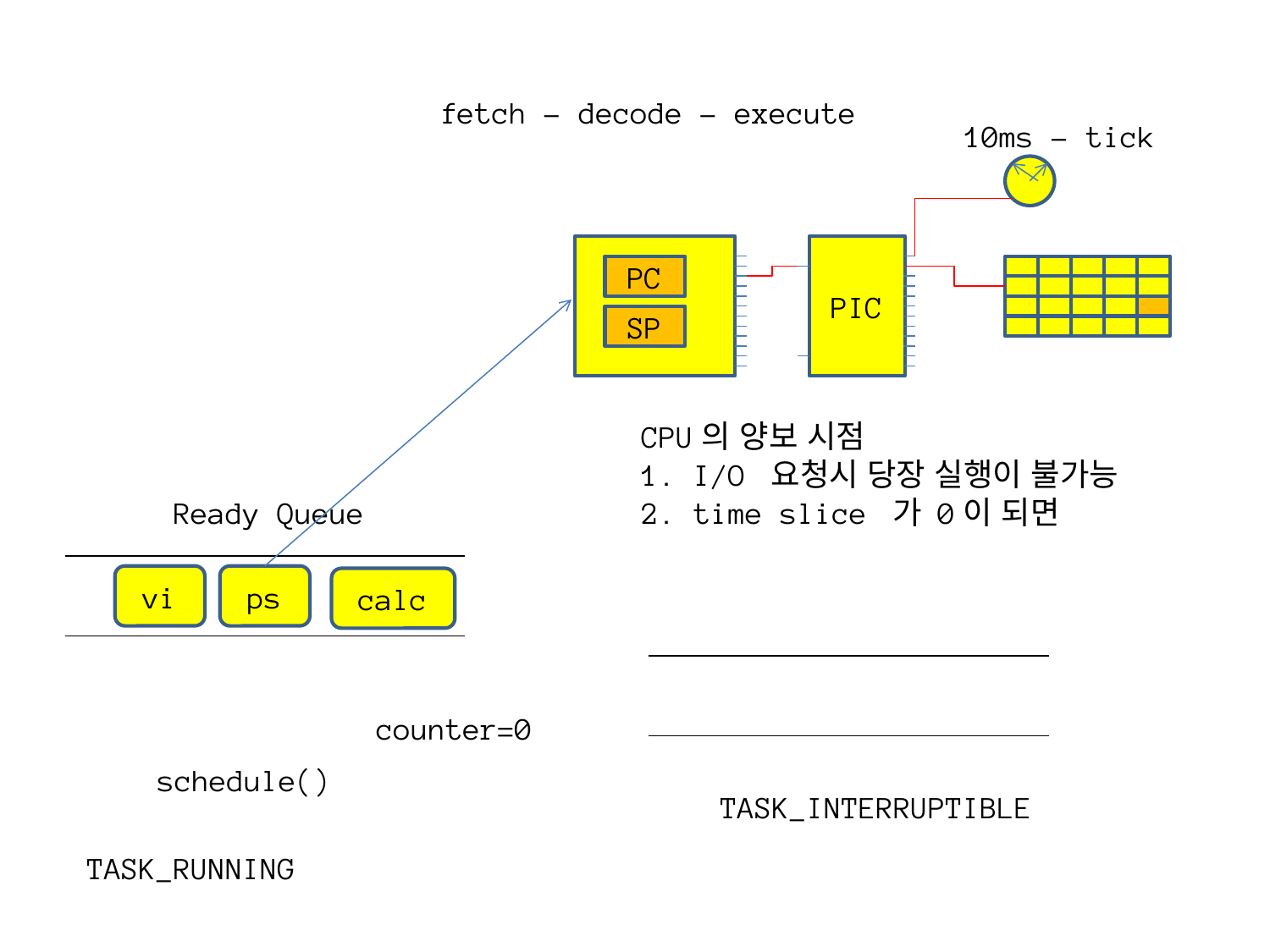

fetch - decode - execute
10ms - tick

PIC
PC

SP

CPU의 양보 시점
1. I/O 요청시 당장 실행이 불가능
2. time slice 가 0이 되면
Ready Queue
vi
ps
calc
counter=0
schedule()
TASK_INTERRUPTIBLE
TASK_RUNNING